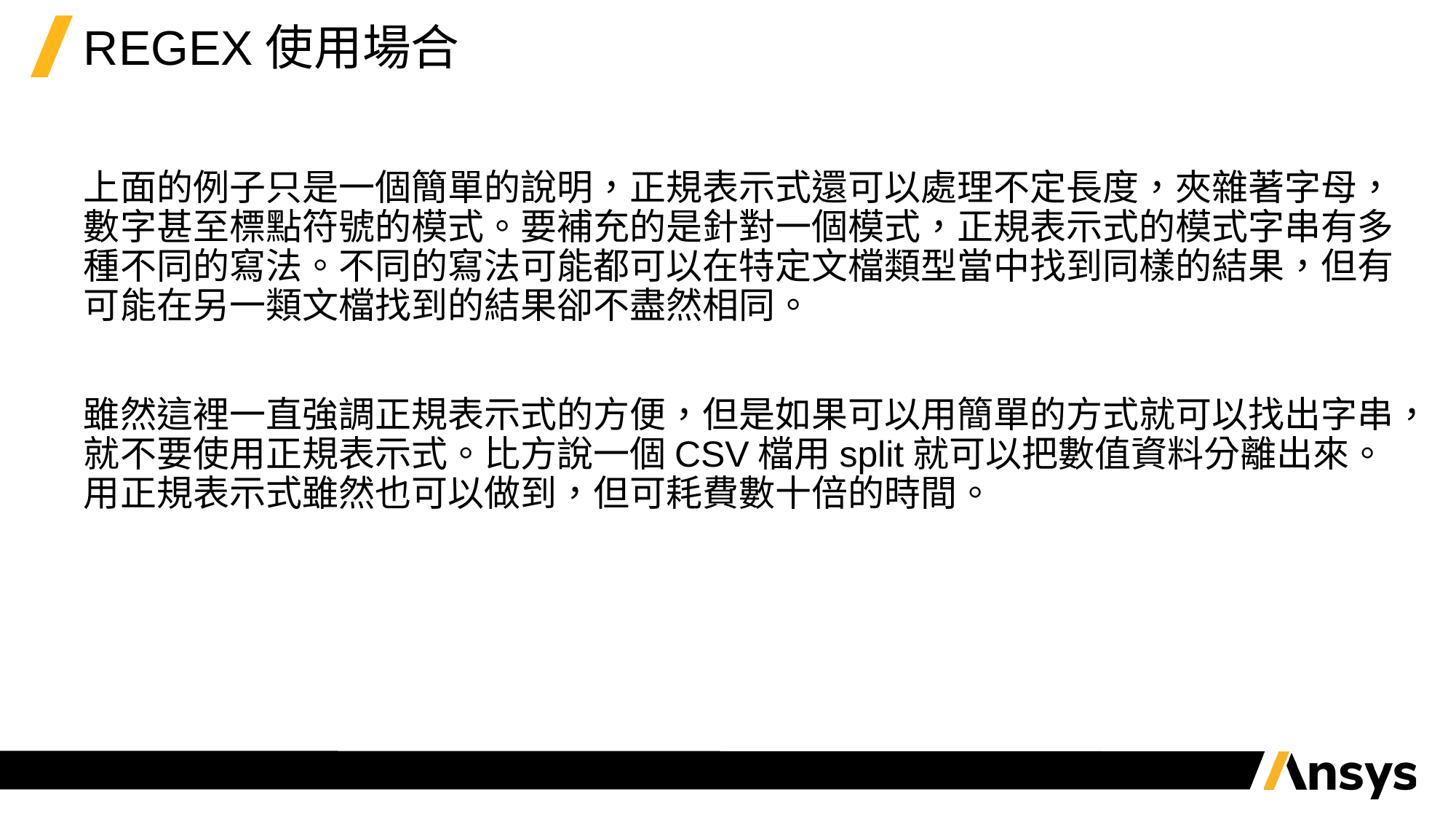

# REGEX使用場合
上面的例子只是一個簡單的說明，正規表示式還可以處理不定長度，夾雜著字母，數字甚至標點符號的模式。要補充的是針對一個模式，正規表示式的模式字串有多種不同的寫法。不同的寫法可能都可以在特定文檔類型當中找到同樣的結果，但有可能在另一類文檔找到的結果卻不盡然相同。

雖然這裡一直強調正規表示式的方便，但是如果可以用簡單的方式就可以找出字串，就不要使用正規表示式。比方說一個CSV檔用split就可以把數值資料分離出來。用正規表示式雖然也可以做到，但可耗費數十倍的時間。